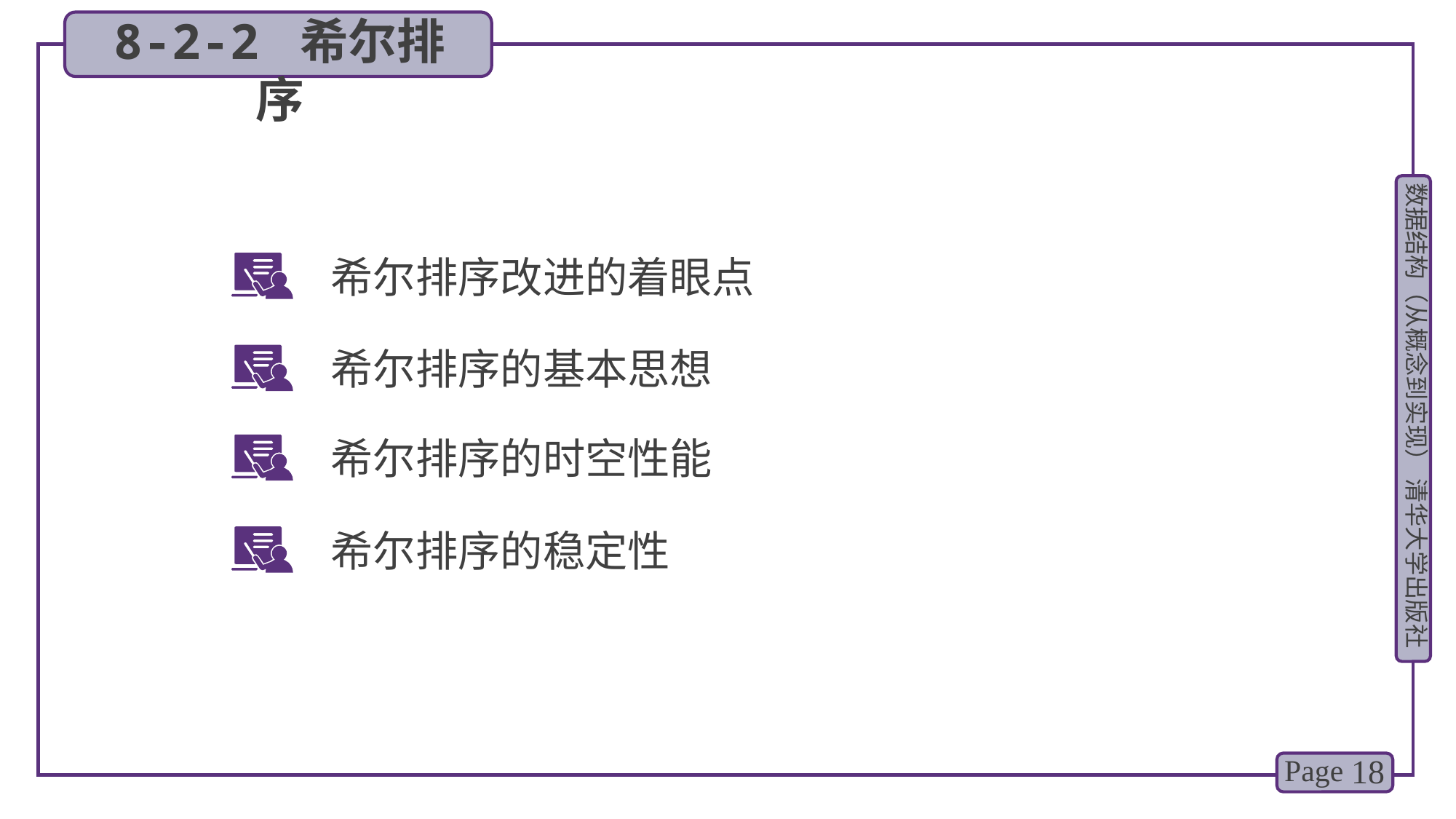

8-2-2 希尔排序

希尔排序改进的着眼点

希尔排序的基本思想

希尔排序的时空性能

希尔排序的稳定性

Page  01